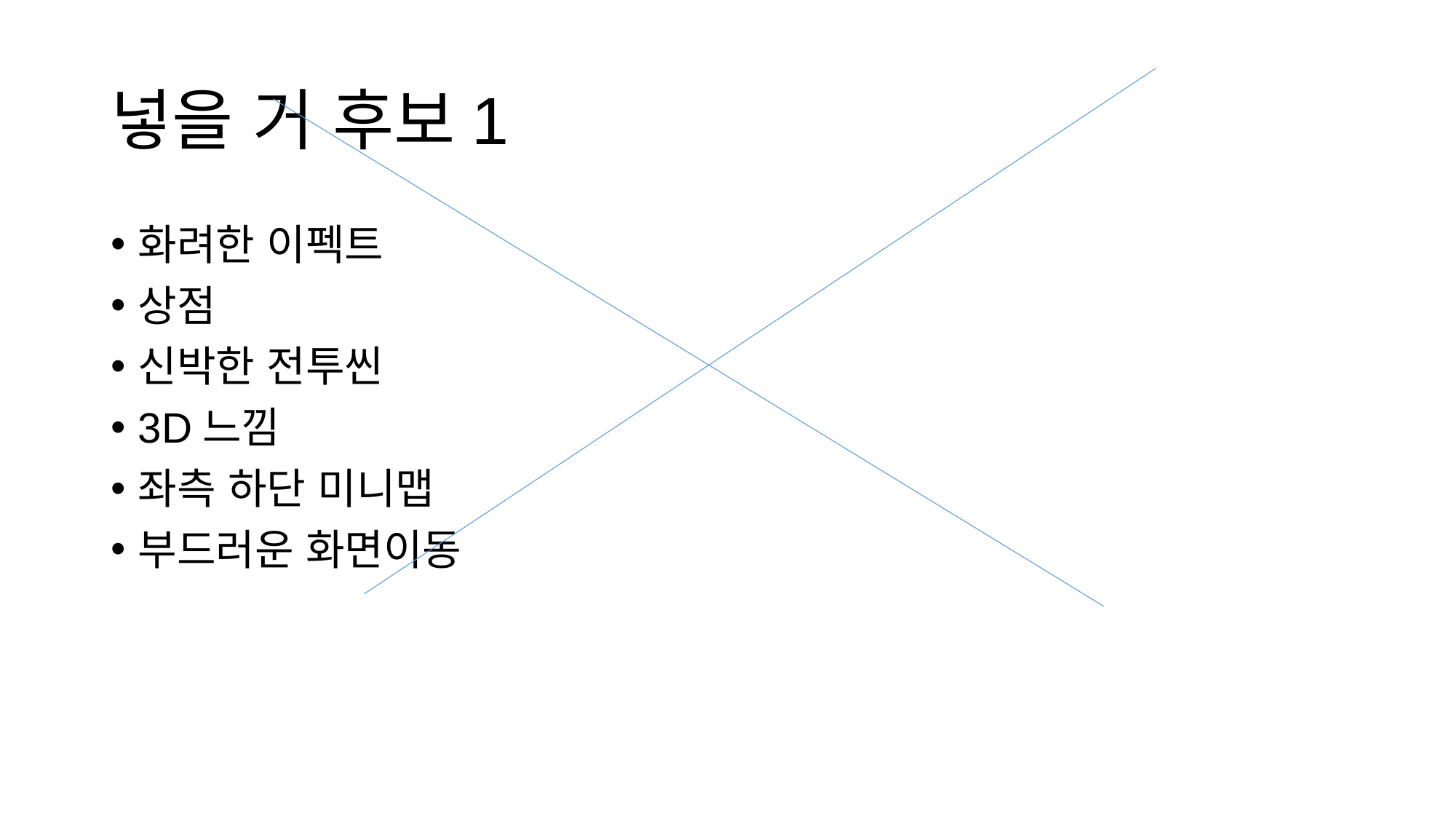

# 넣을 거 후보1
화려한 이펙트
상점
신박한 전투씬
3D느낌
좌측 하단 미니맵
부드러운 화면이동